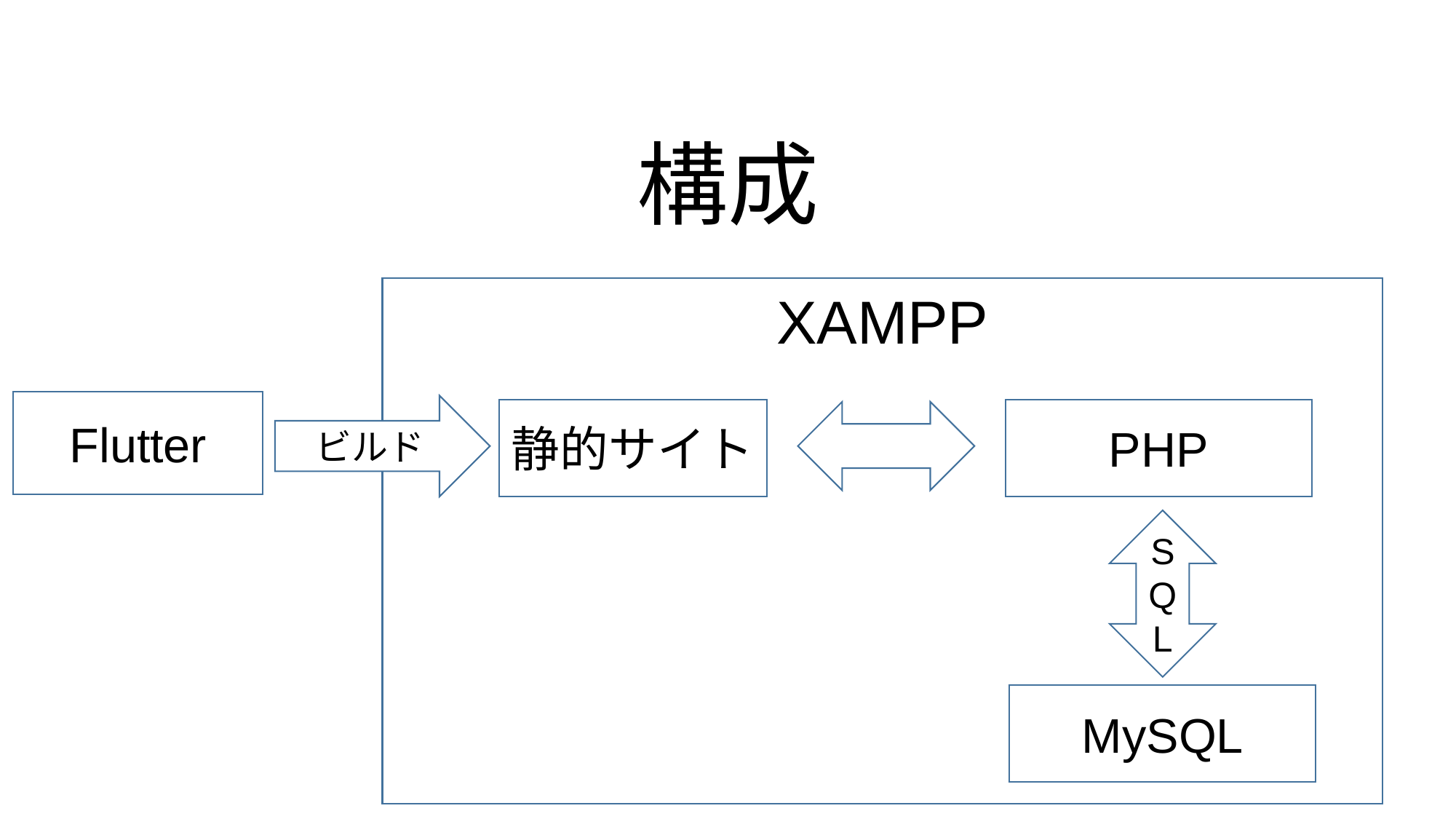

# 構成
XAMPP
Flutter
ビルド
静的サイト
PHP

SQL
MySQL